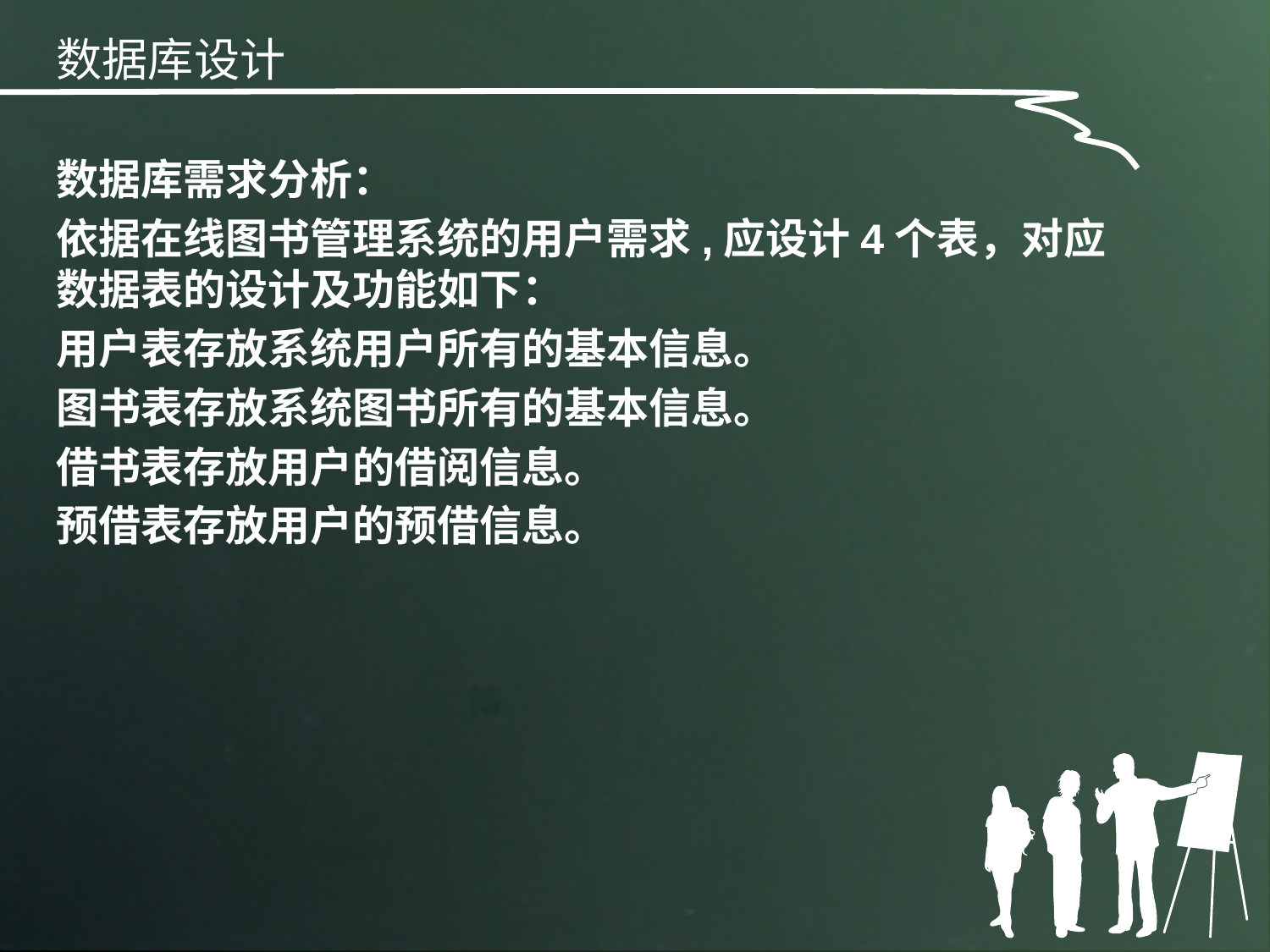

# 数据库设计

数据库需求分析：
依据在线图书管理系统的用户需求,应设计4个表，对应数据表的设计及功能如下：
用户表存放系统用户所有的基本信息。
图书表存放系统图书所有的基本信息。
借书表存放用户的借阅信息。
预借表存放用户的预借信息。